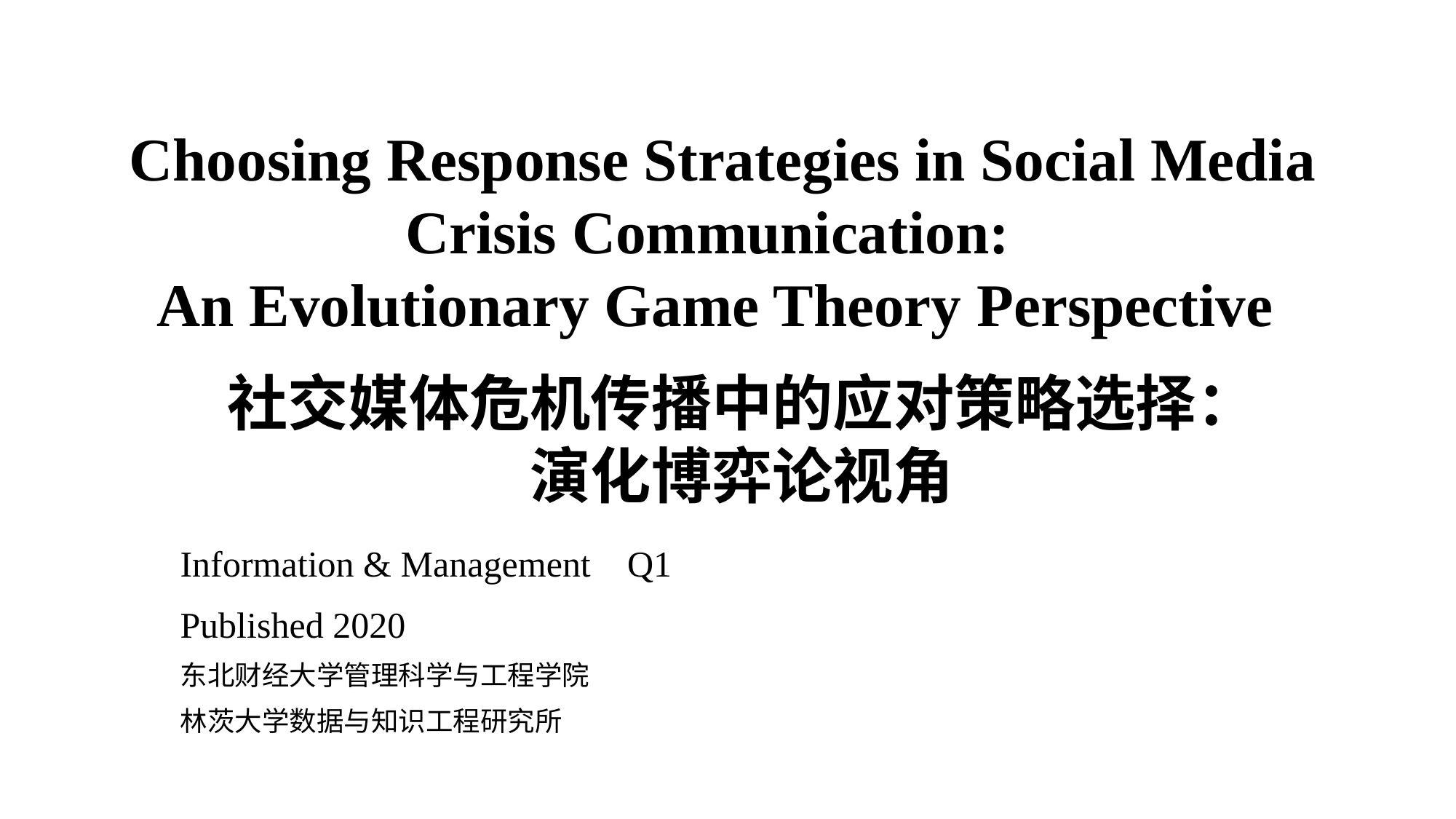

Choosing Response Strategies in Social Media Crisis Communication:
An Evolutionary Game Theory Perspective
社交媒体危机传播中的应对策略选择：
演化博弈论视角
Information & Management    Q1
Published 2020
东北财经大学管理科学与工程学院
林茨大学数据与知识工程研究所
2